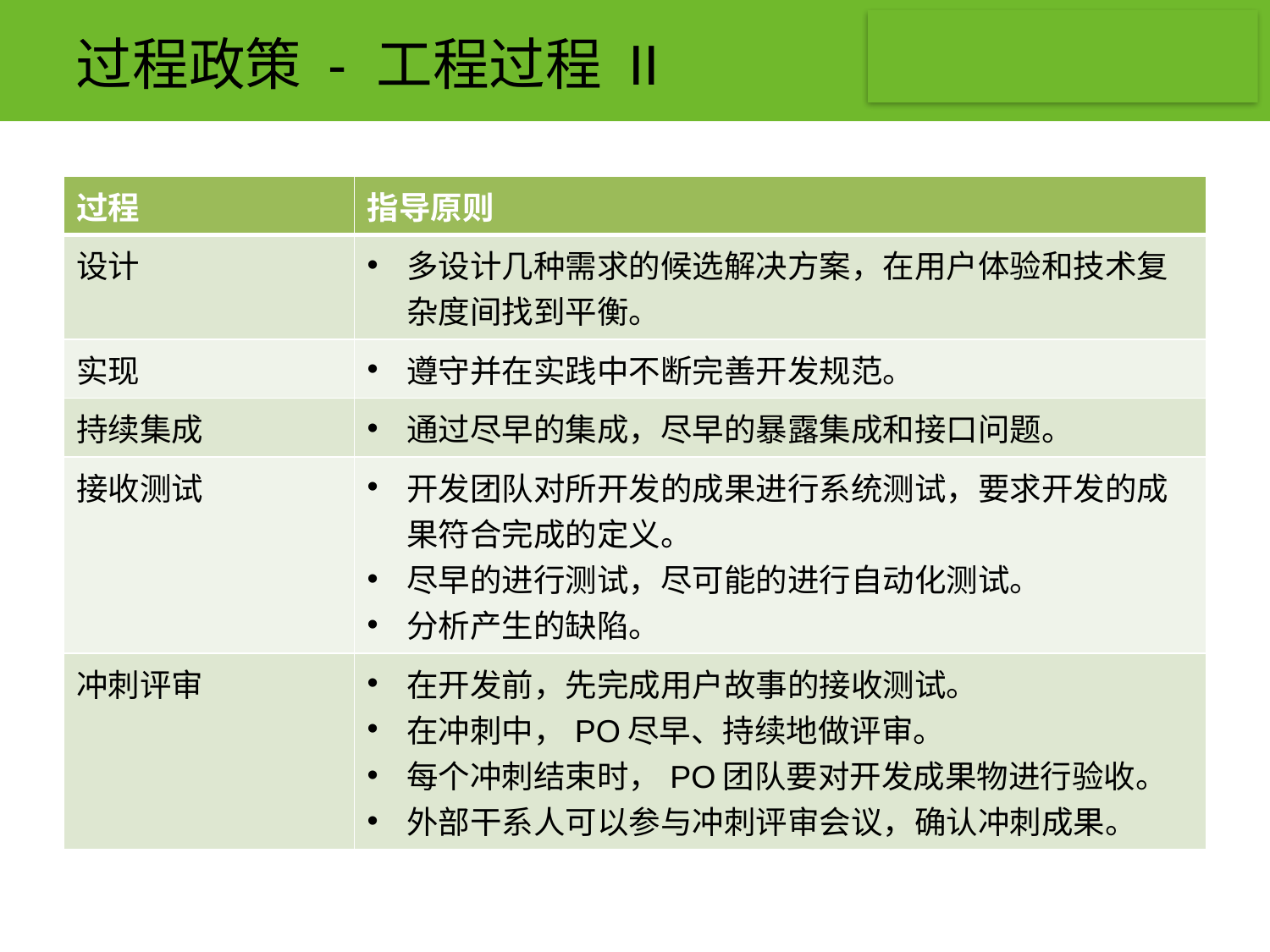

# 过程政策 - 工程过程 II
| 过程 | 指导原则 |
| --- | --- |
| 设计 | 多设计几种需求的候选解决方案，在用户体验和技术复杂度间找到平衡。 |
| 实现 | 遵守并在实践中不断完善开发规范。 |
| 持续集成 | 通过尽早的集成，尽早的暴露集成和接口问题。 |
| 接收测试 | 开发团队对所开发的成果进行系统测试，要求开发的成果符合完成的定义。 尽早的进行测试，尽可能的进行自动化测试。 分析产生的缺陷。 |
| 冲刺评审 | 在开发前，先完成用户故事的接收测试。 在冲刺中，PO尽早、持续地做评审。 每个冲刺结束时，PO团队要对开发成果物进行验收。 外部干系人可以参与冲刺评审会议，确认冲刺成果。 |